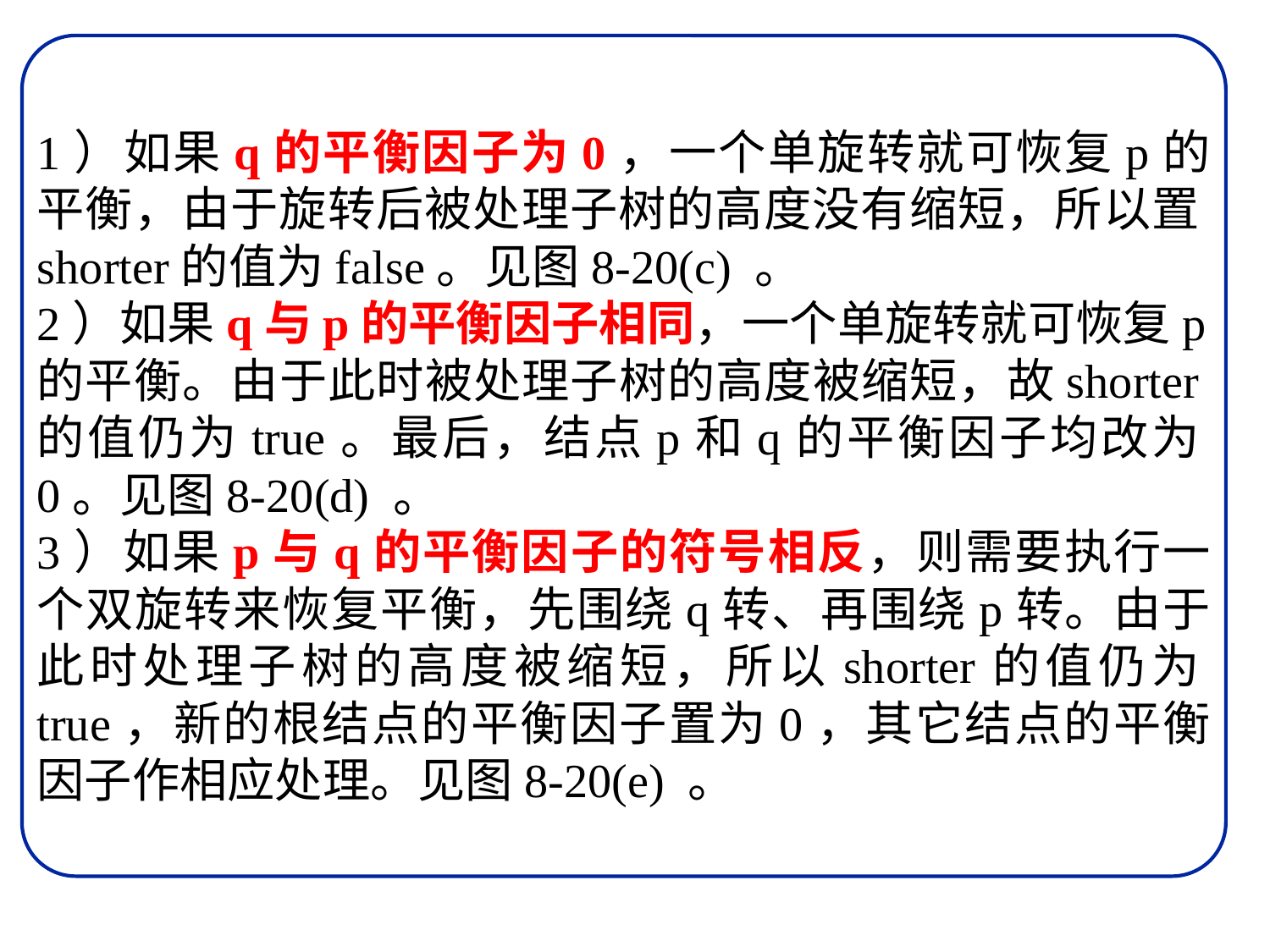

1）如果q的平衡因子为0，一个单旋转就可恢复p的平衡，由于旋转后被处理子树的高度没有缩短，所以置shorter的值为false。见图8-20(c) 。
2）如果q与p的平衡因子相同，一个单旋转就可恢复p的平衡。由于此时被处理子树的高度被缩短，故shorter的值仍为true。最后，结点p和q的平衡因子均改为0。见图8-20(d) 。
3）如果p与q的平衡因子的符号相反，则需要执行一个双旋转来恢复平衡，先围绕q转、再围绕p转。由于此时处理子树的高度被缩短，所以shorter的值仍为true，新的根结点的平衡因子置为0，其它结点的平衡因子作相应处理。见图8-20(e) 。